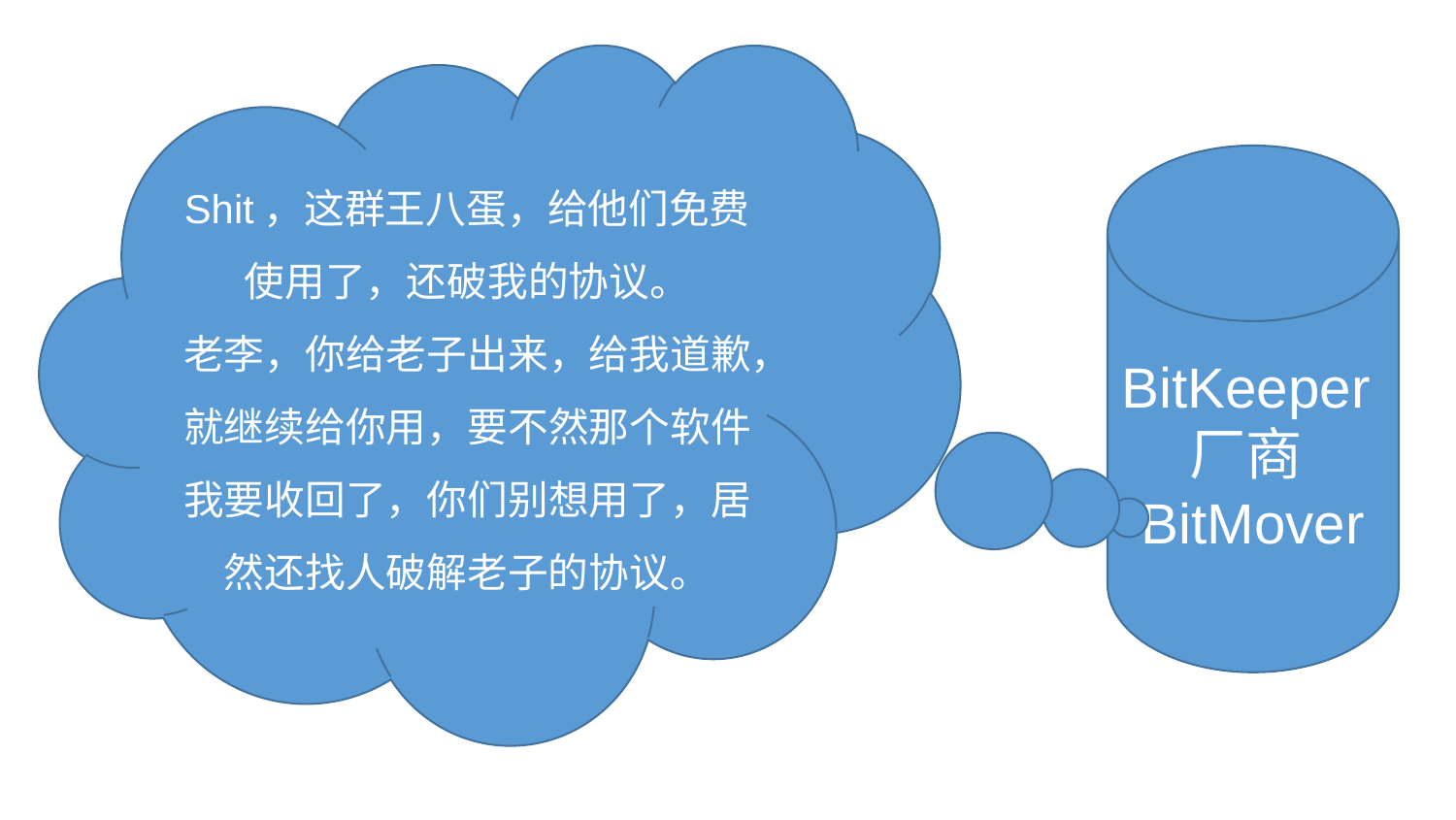

Shit，这群王八蛋，给他们免费使用了，还破我的协议。
老李，你给老子出来，给我道歉，就继续给你用，要不然那个软件我要收回了，你们别想用了，居然还找人破解老子的协议。
BitKeeper厂商BitMover